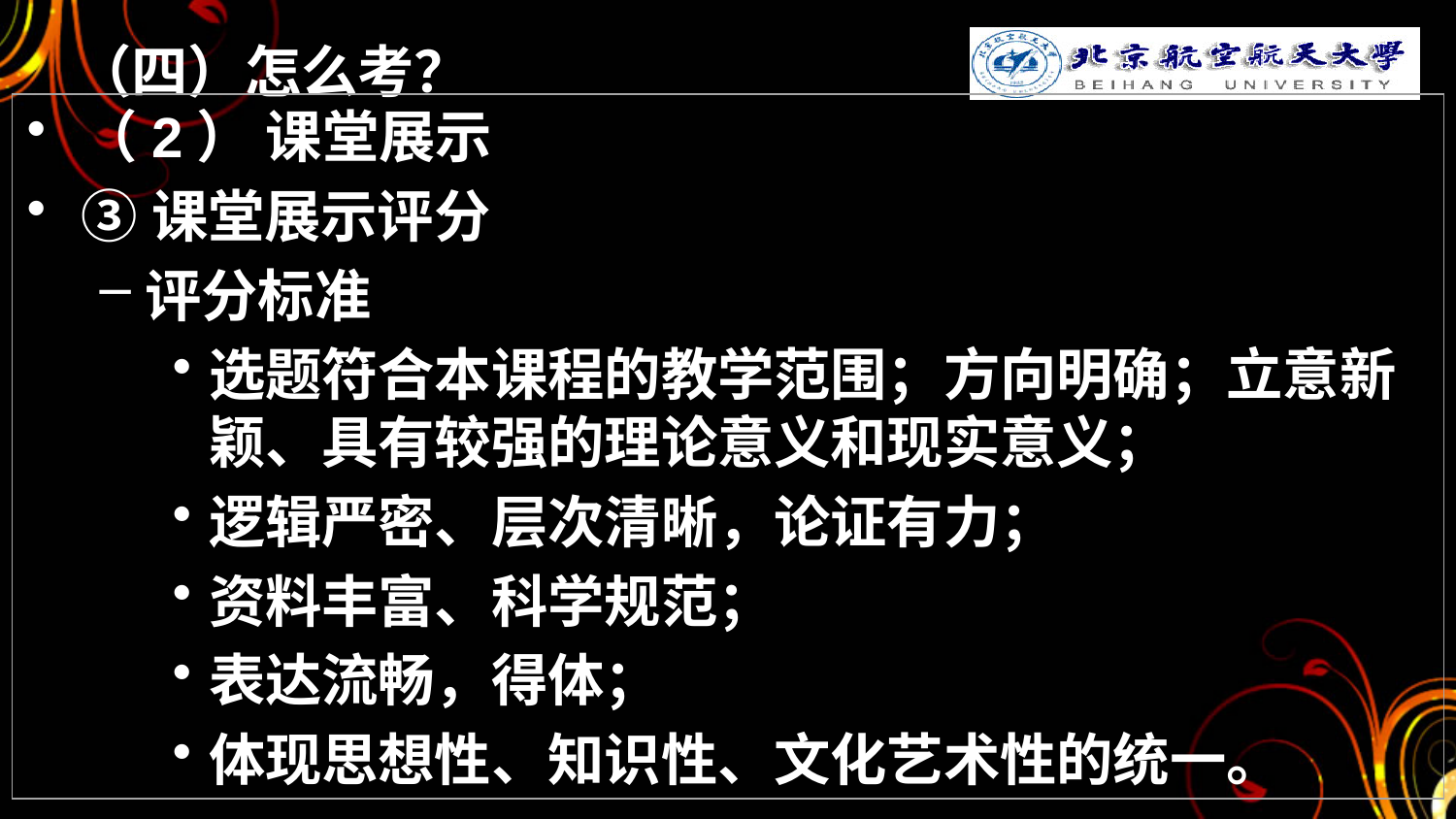

# （四）怎么考？
（2） 课堂展示
③课堂展示评分
评分标准
选题符合本课程的教学范围；方向明确；立意新颖、具有较强的理论意义和现实意义；
逻辑严密、层次清晰，论证有力；
资料丰富、科学规范；
表达流畅，得体；
体现思想性、知识性、文化艺术性的统一。